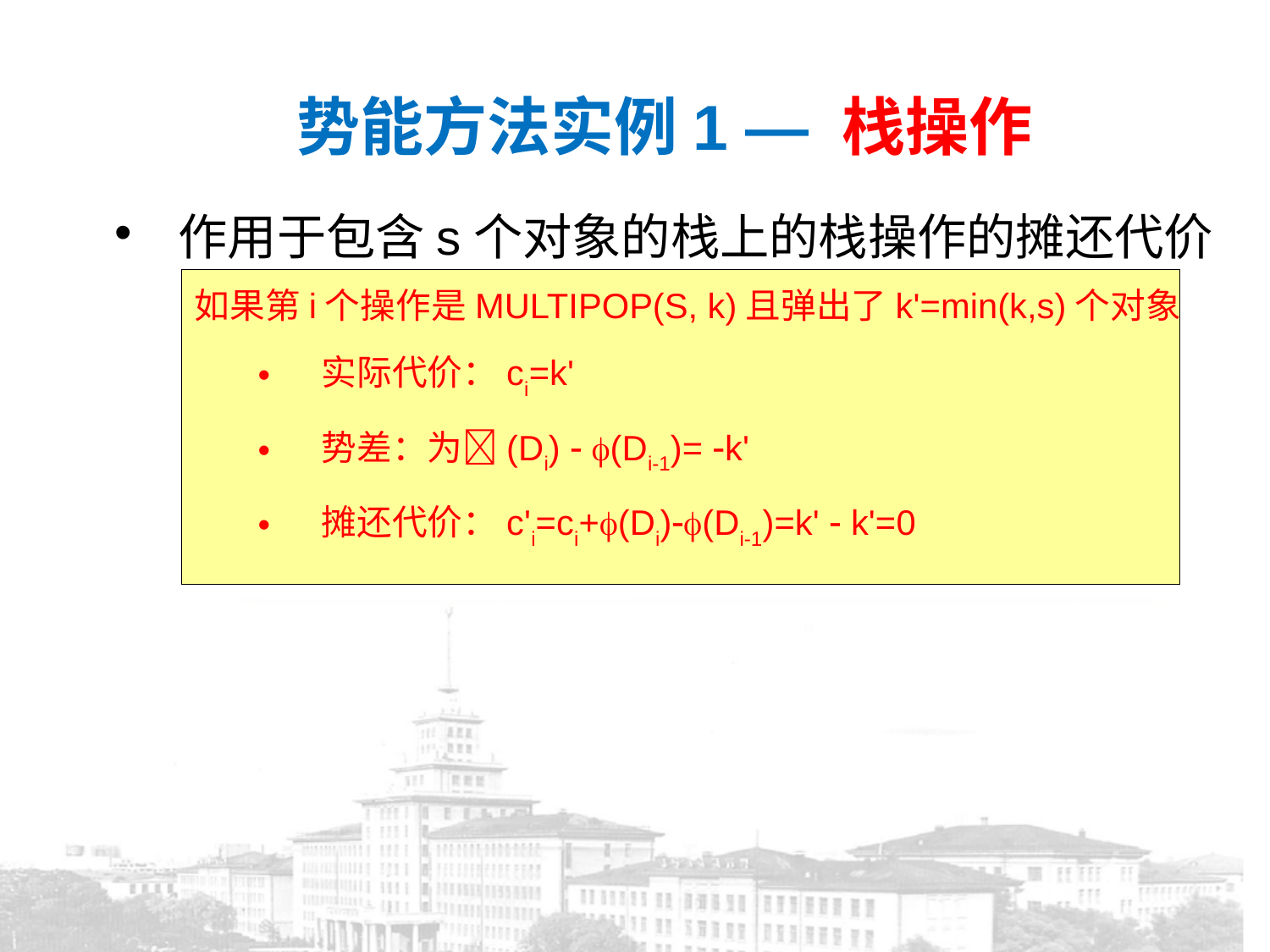

# 势能方法实例1 — 栈操作
作用于包含s个对象的栈上的栈操作的摊还代价
如果第i个操作是MULTIPOP(S, k)且弹出了k'=min(k,s)个对象
实际代价：ci=k'
势差：为φ(Di) − φ(Di-1)= −k'
摊还代价：c'i=ci+φ(Di)−φ(Di-1)=k' − k'=0